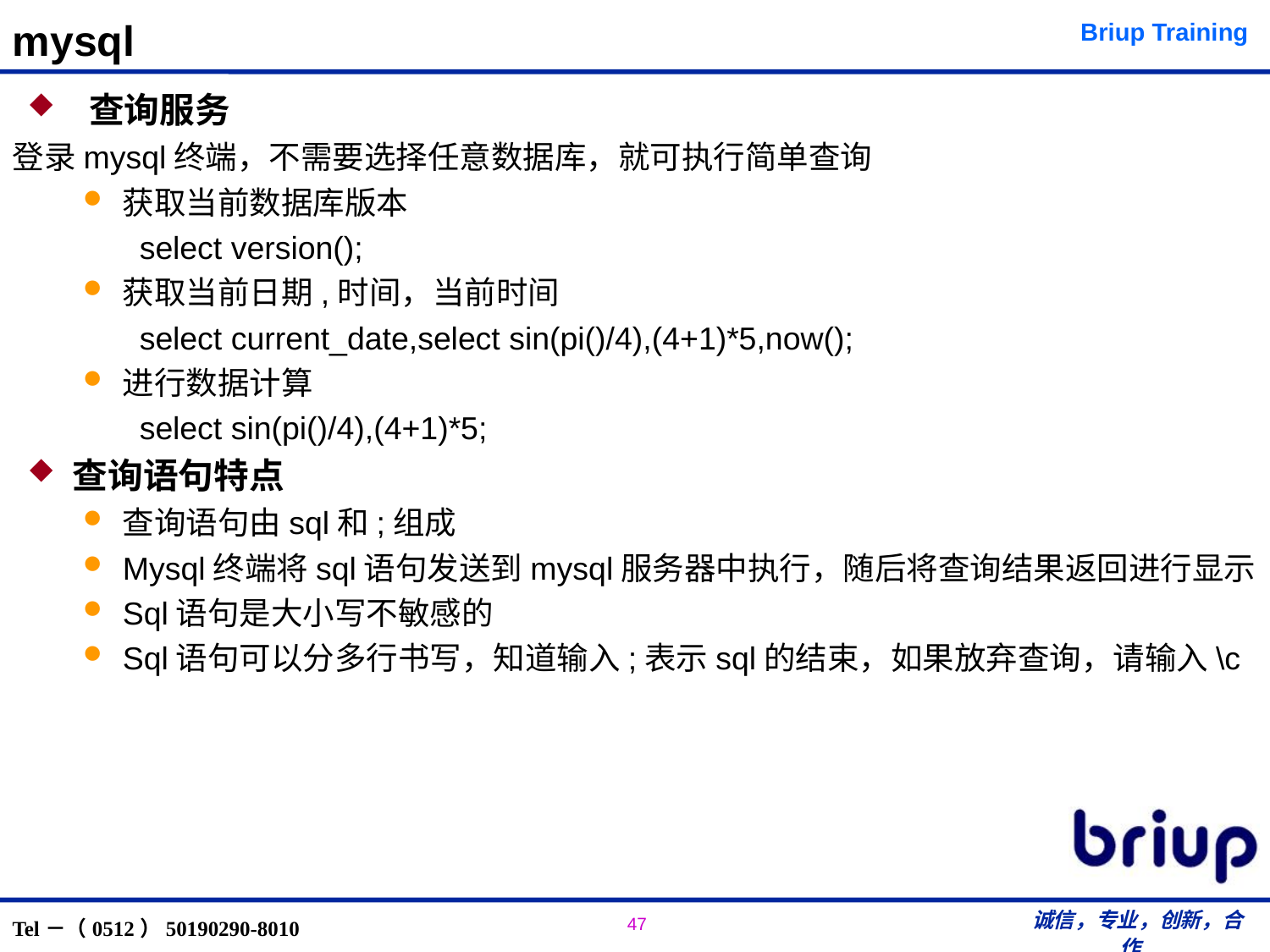

# mysql
 查询服务
登录mysql终端，不需要选择任意数据库，就可执行简单查询
获取当前数据库版本
	select version();
获取当前日期,时间，当前时间
	select current_date,select sin(pi()/4),(4+1)*5,now();
进行数据计算
	select sin(pi()/4),(4+1)*5;
查询语句特点
查询语句由sql和;组成
Mysql终端将sql语句发送到mysql服务器中执行，随后将查询结果返回进行显示
Sql语句是大小写不敏感的
Sql语句可以分多行书写，知道输入;表示sql的结束，如果放弃查询，请输入\c